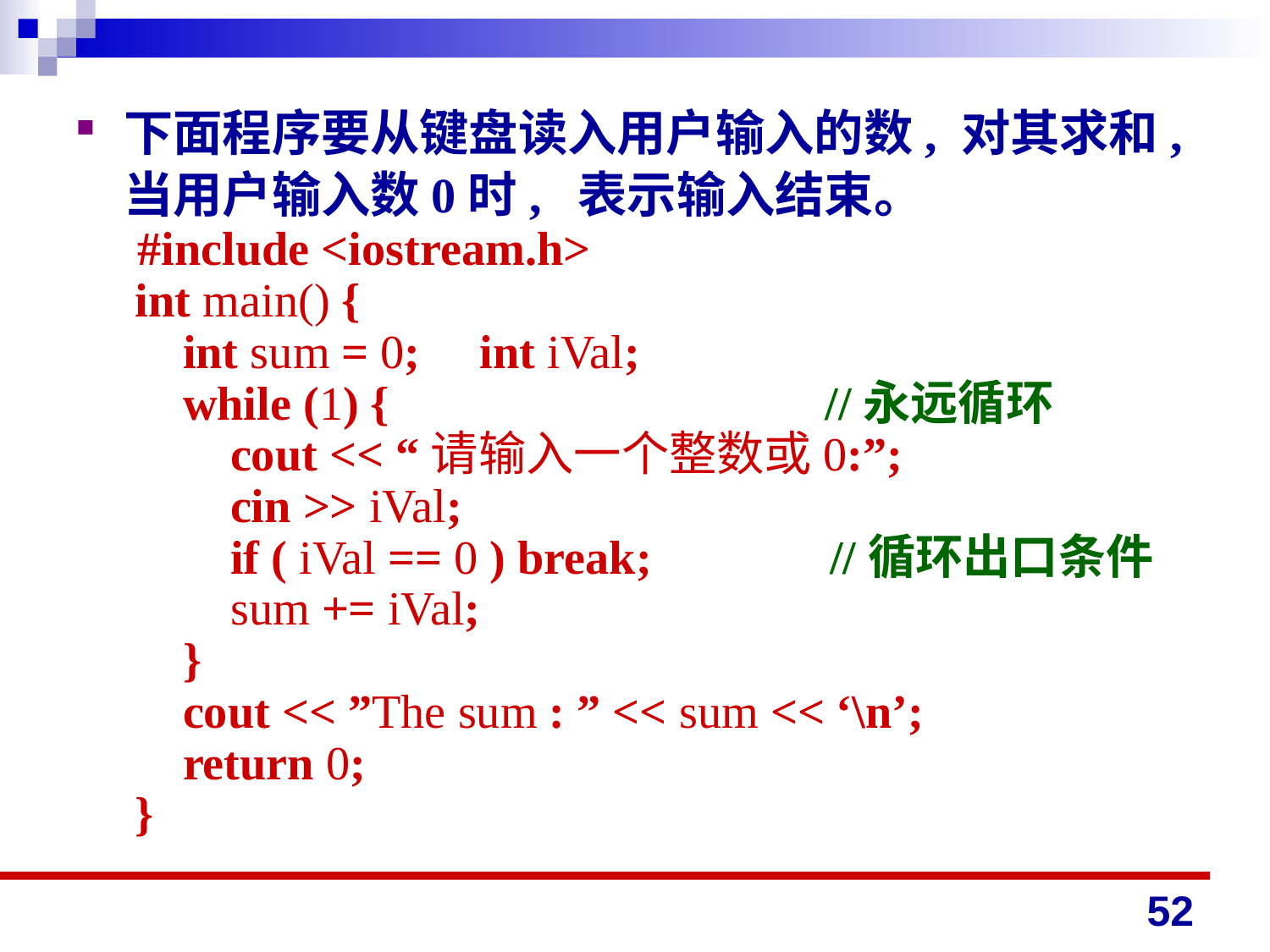

下面程序要从键盘读入用户输入的数, 对其求和, 当用户输入数0时,  表示输入结束。
     #include <iostream.h>
     int main() {
         int sum = 0;     int iVal;
         while (1) {	                           //永远循环
             cout << “请输入一个整数或0:”;
             cin >> iVal;
             if ( iVal == 0 ) break;	      //循环出口条件
             sum += iVal;
         }
         cout << ”The sum : ” << sum << ‘\n’;
         return 0;
     }
52